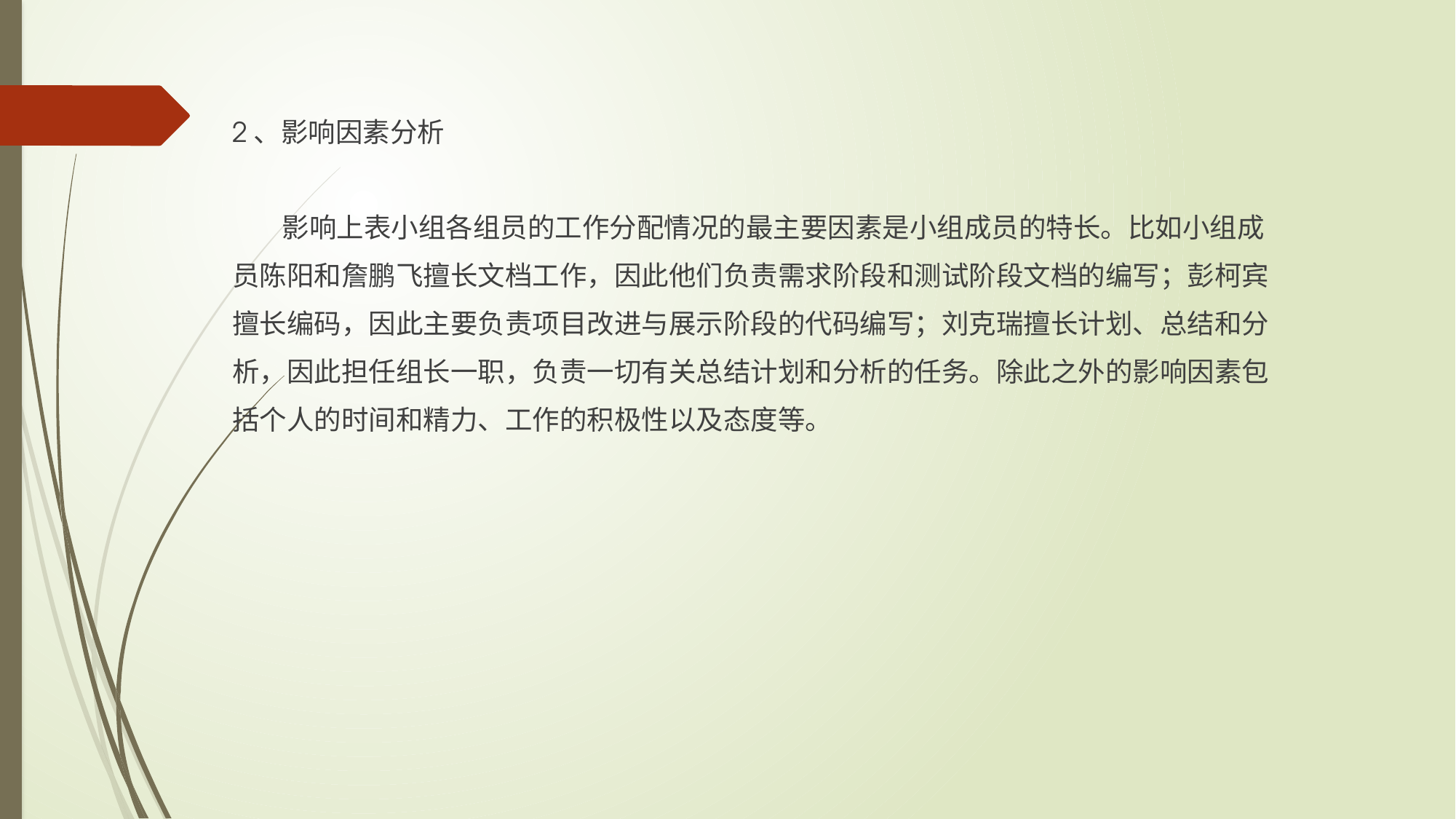

2、影响因素分析

       影响上表小组各组员的工作分配情况的最主要因素是小组成员的特长。比如小组成
员陈阳和詹鹏飞擅长文档工作，因此他们负责需求阶段和测试阶段文档的编写；彭柯宾
擅长编码，因此主要负责项目改进与展示阶段的代码编写；刘克瑞擅长计划、总结和分
析，因此担任组长一职，负责一切有关总结计划和分析的任务。除此之外的影响因素包
括个人的时间和精力、工作的积极性以及态度等。